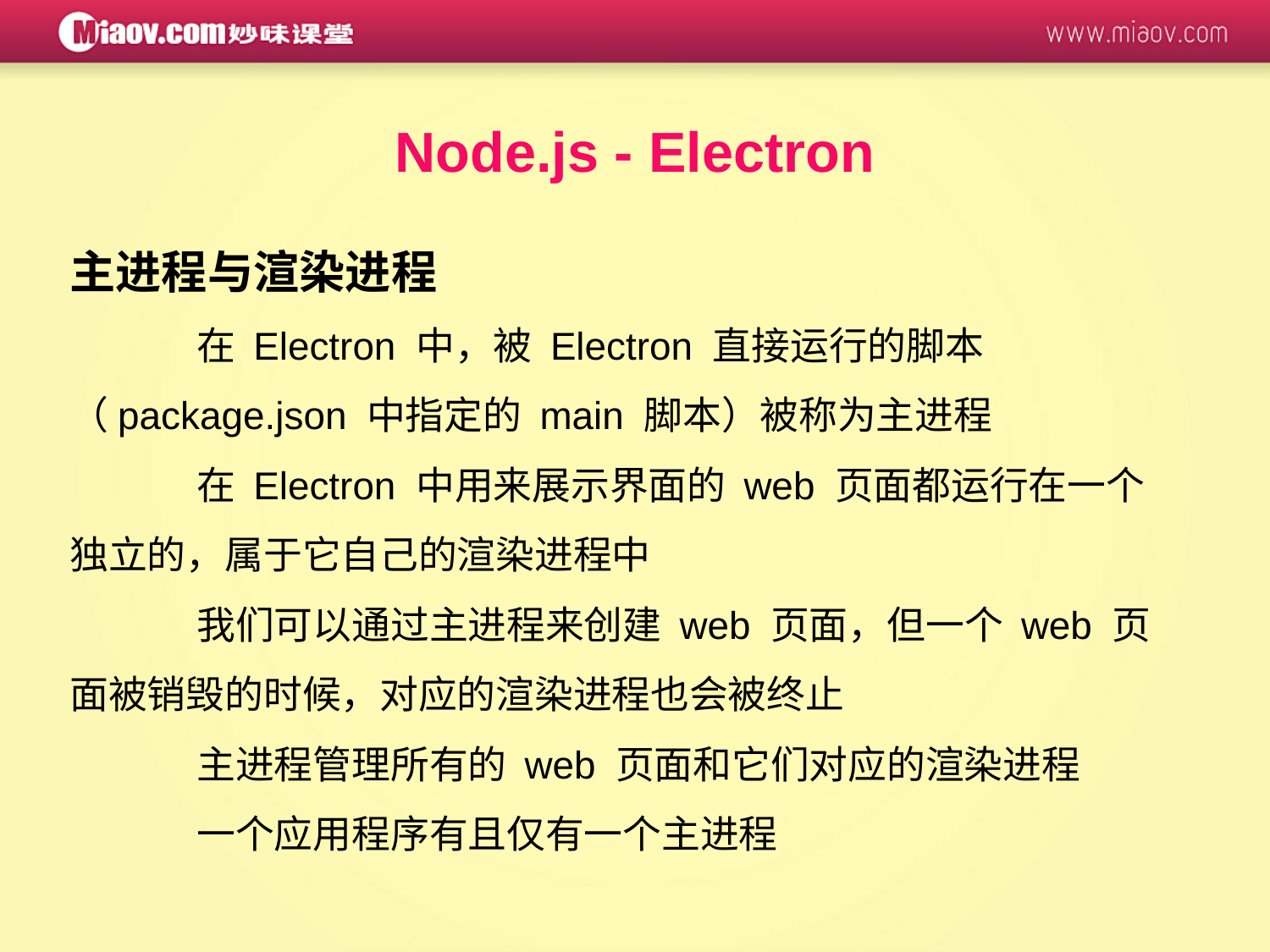

Node.js - Electron
主进程与渲染进程
	在 Electron 中，被 Electron 直接运行的脚本（package.json 中指定的 main 脚本）被称为主进程
	在 Electron 中用来展示界面的 web 页面都运行在一个独立的，属于它自己的渲染进程中
	我们可以通过主进程来创建 web 页面，但一个 web 页面被销毁的时候，对应的渲染进程也会被终止
	主进程管理所有的 web 页面和它们对应的渲染进程
	一个应用程序有且仅有一个主进程